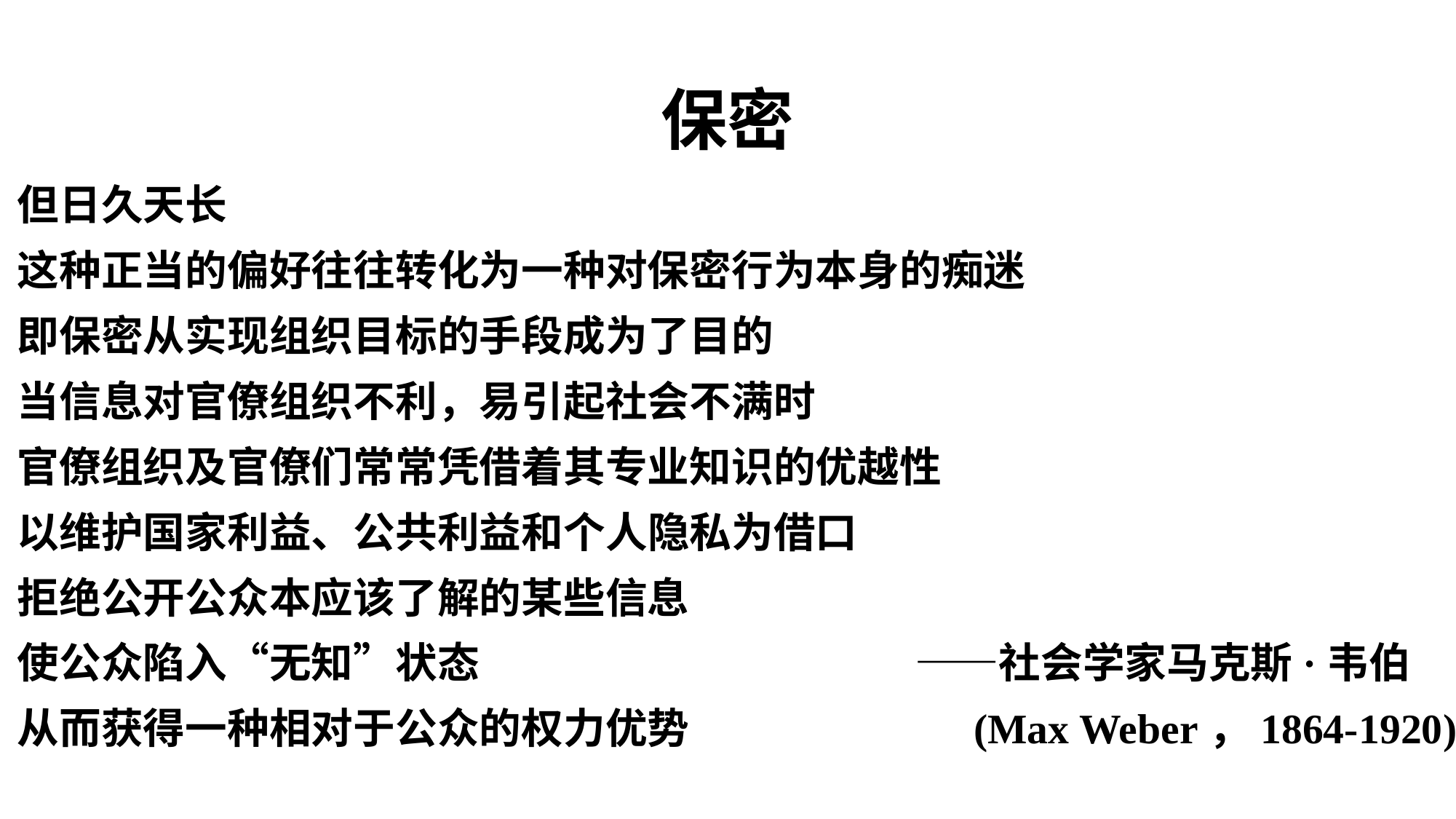

# 保密
但日久天长
这种正当的偏好往往转化为一种对保密行为本身的痴迷
即保密从实现组织目标的手段成为了目的
当信息对官僚组织不利，易引起社会不满时
官僚组织及官僚们常常凭借着其专业知识的优越性
以维护国家利益、公共利益和个人隐私为借口
拒绝公开公众本应该了解的某些信息
使公众陷入“无知”状态                                              ——社会学家马克斯·韦伯
从而获得一种相对于公众的权力优势                             (Max Weber，1864-1920)